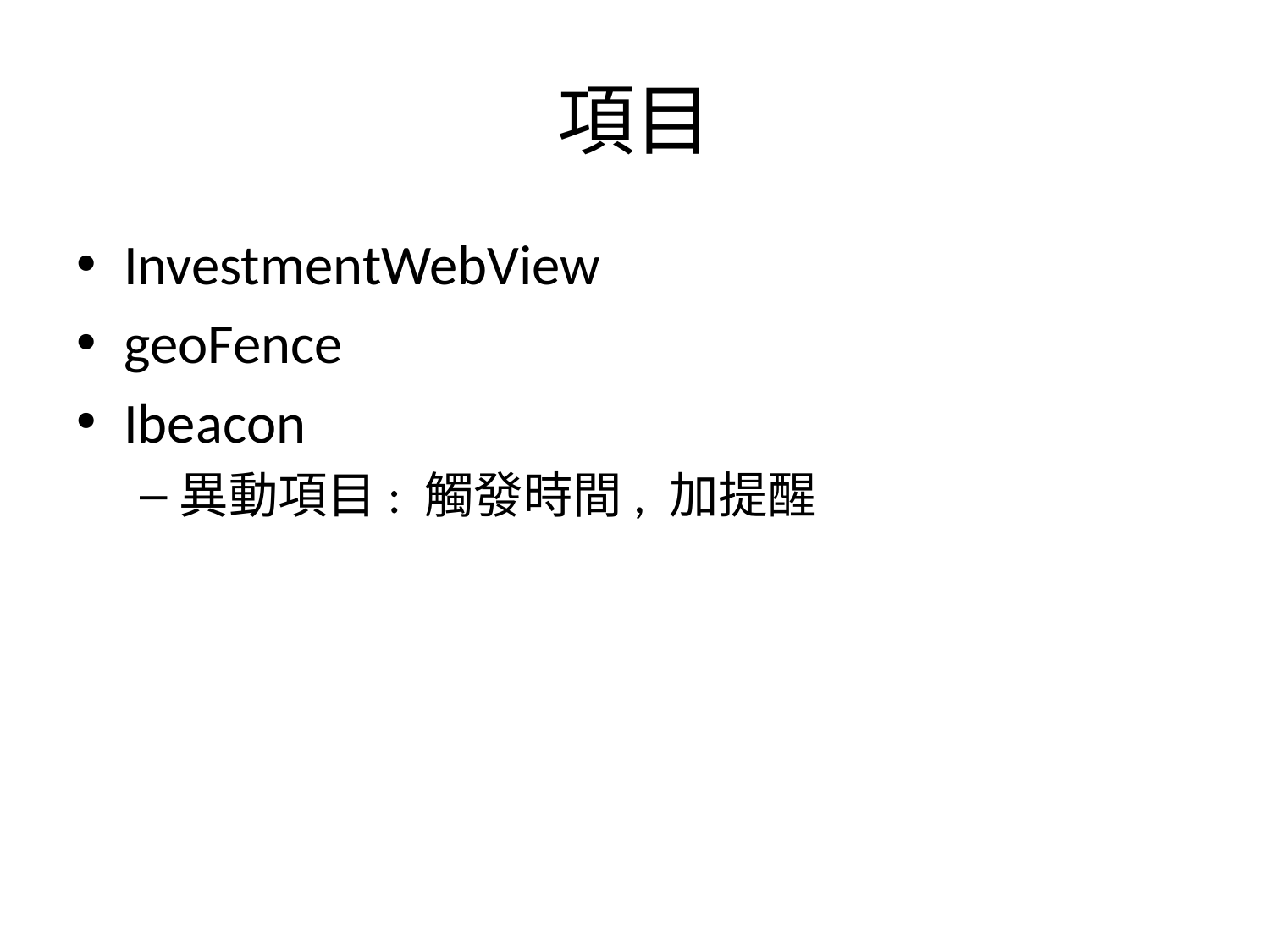

# 項目
InvestmentWebView
geoFence
Ibeacon
異動項目: 觸發時間, 加提醒